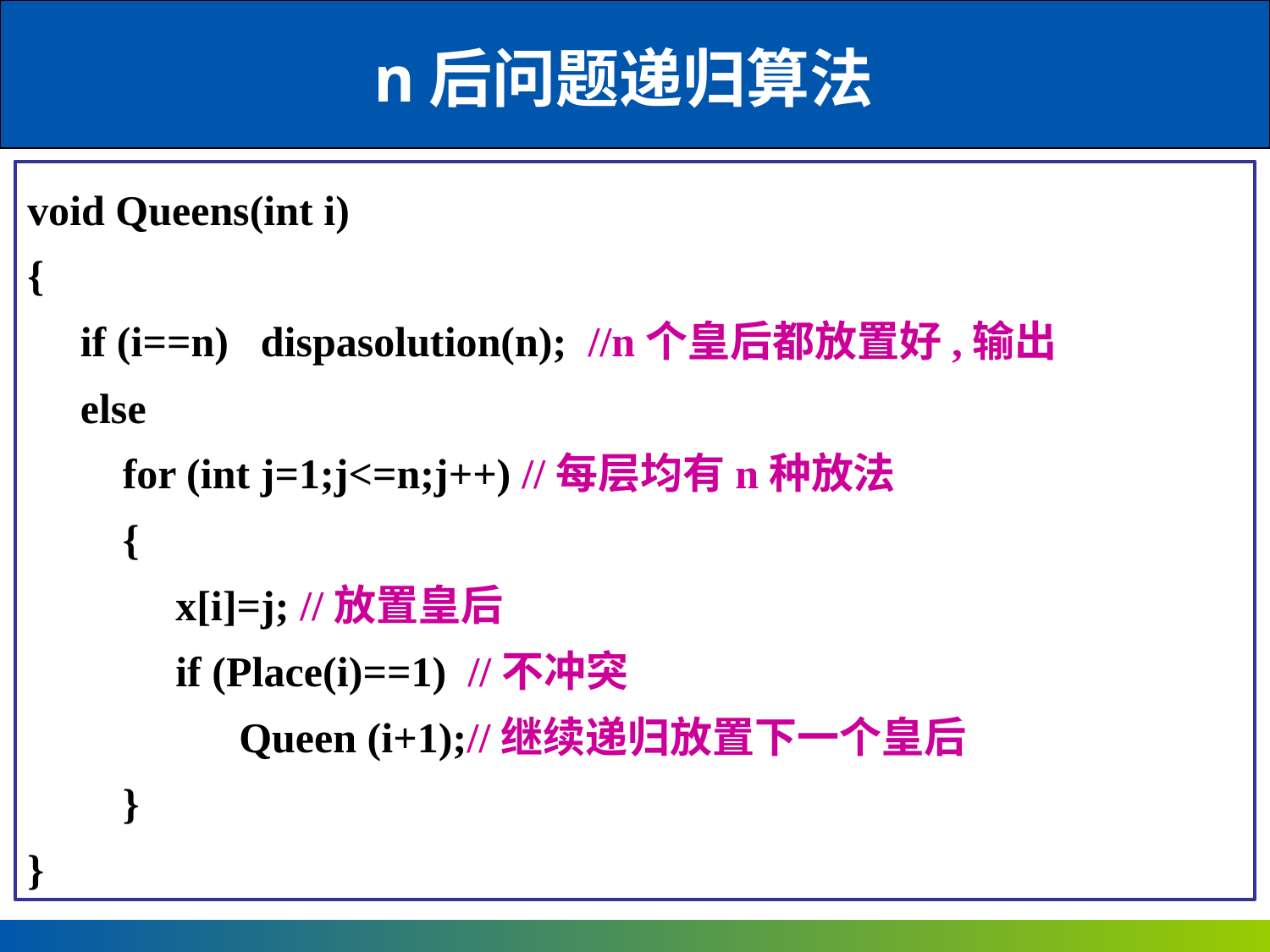

n后问题递归算法
void Queens(int i)
{
     if (i==n)   dispasolution(n);  //n个皇后都放置好,输出
     else
         for (int j=1;j<=n;j++) //每层均有n种放法
         {
              x[i]=j; //放置皇后
              if (Place(i)==1)  //不冲突
                    Queen (i+1);//继续递归放置下一个皇后
         }
}